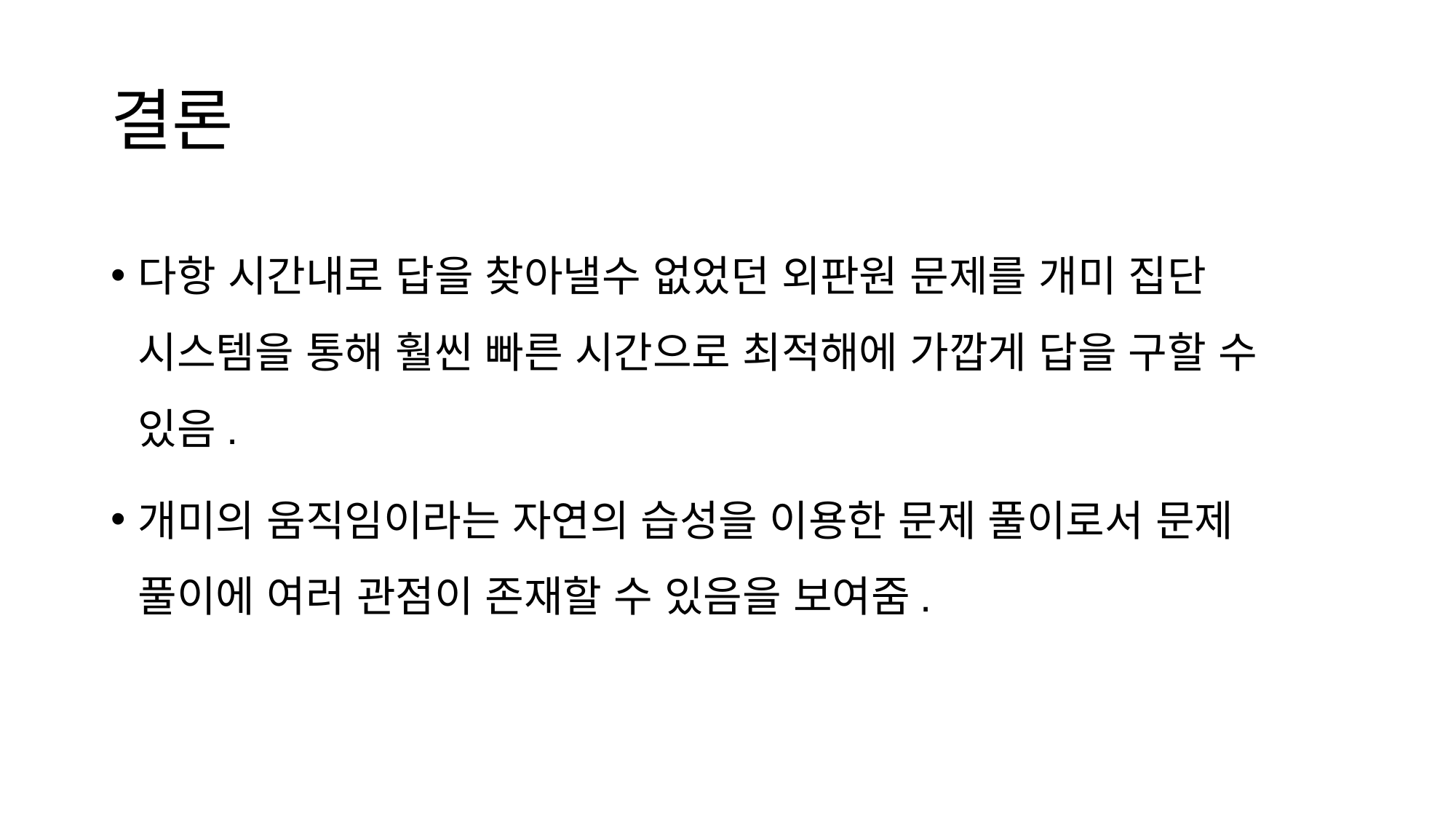

# 결론
다항 시간내로 답을 찾아낼수 없었던 외판원 문제를 개미 집단 시스템을 통해 훨씬 빠른 시간으로 최적해에 가깝게 답을 구할 수 있음.
개미의 움직임이라는 자연의 습성을 이용한 문제 풀이로서 문제 풀이에 여러 관점이 존재할 수 있음을 보여줌.